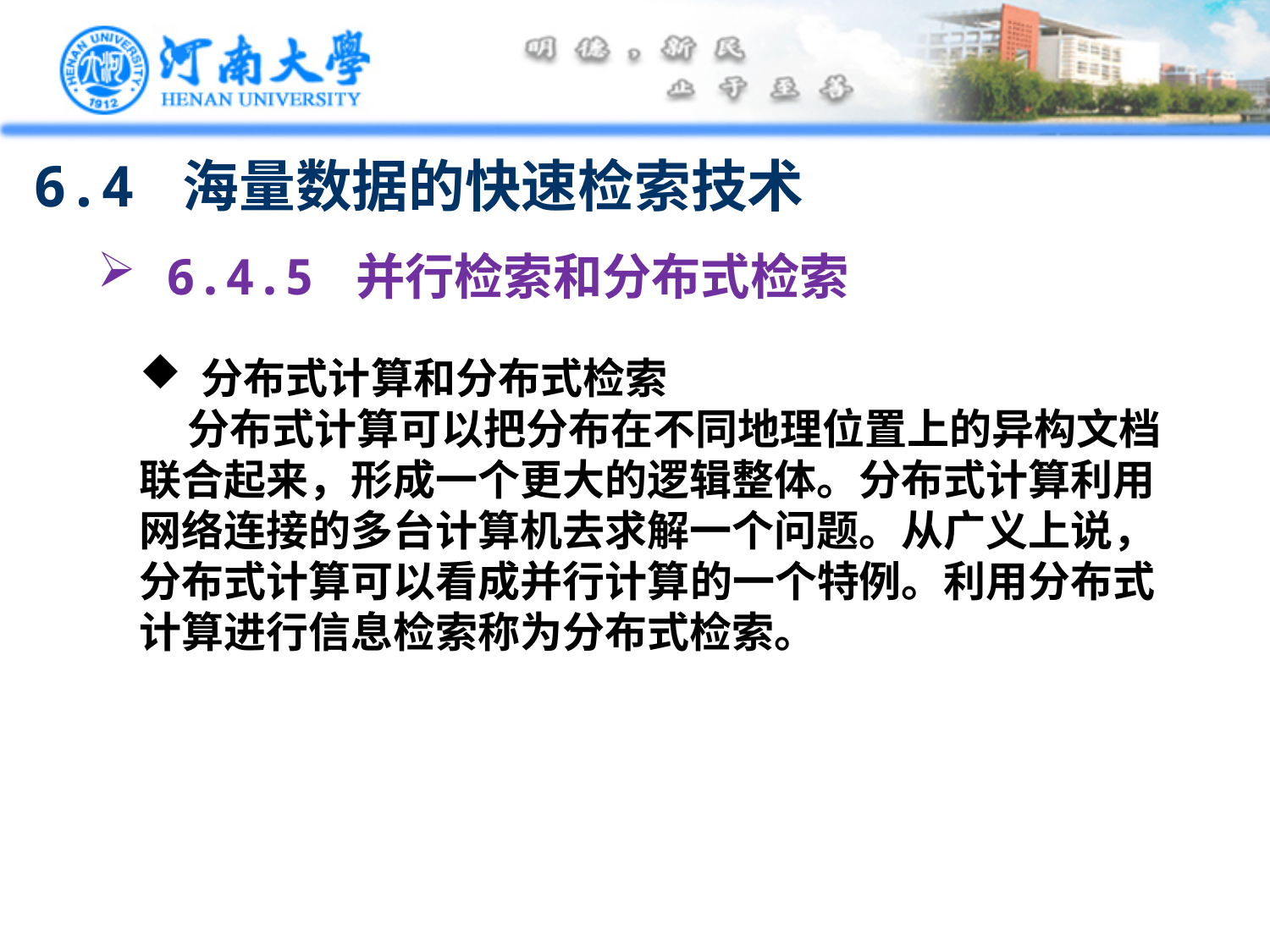

6.4 海量数据的快速检索技术
 6.4.5 并行检索和分布式检索
 分布式计算和分布式检索
    分布式计算可以把分布在不同地理位置上的异构文档联合起来，形成一个更大的逻辑整体。分布式计算利用网络连接的多台计算机去求解一个问题。从广义上说，分布式计算可以看成并行计算的一个特例。利用分布式计算进行信息检索称为分布式检索。